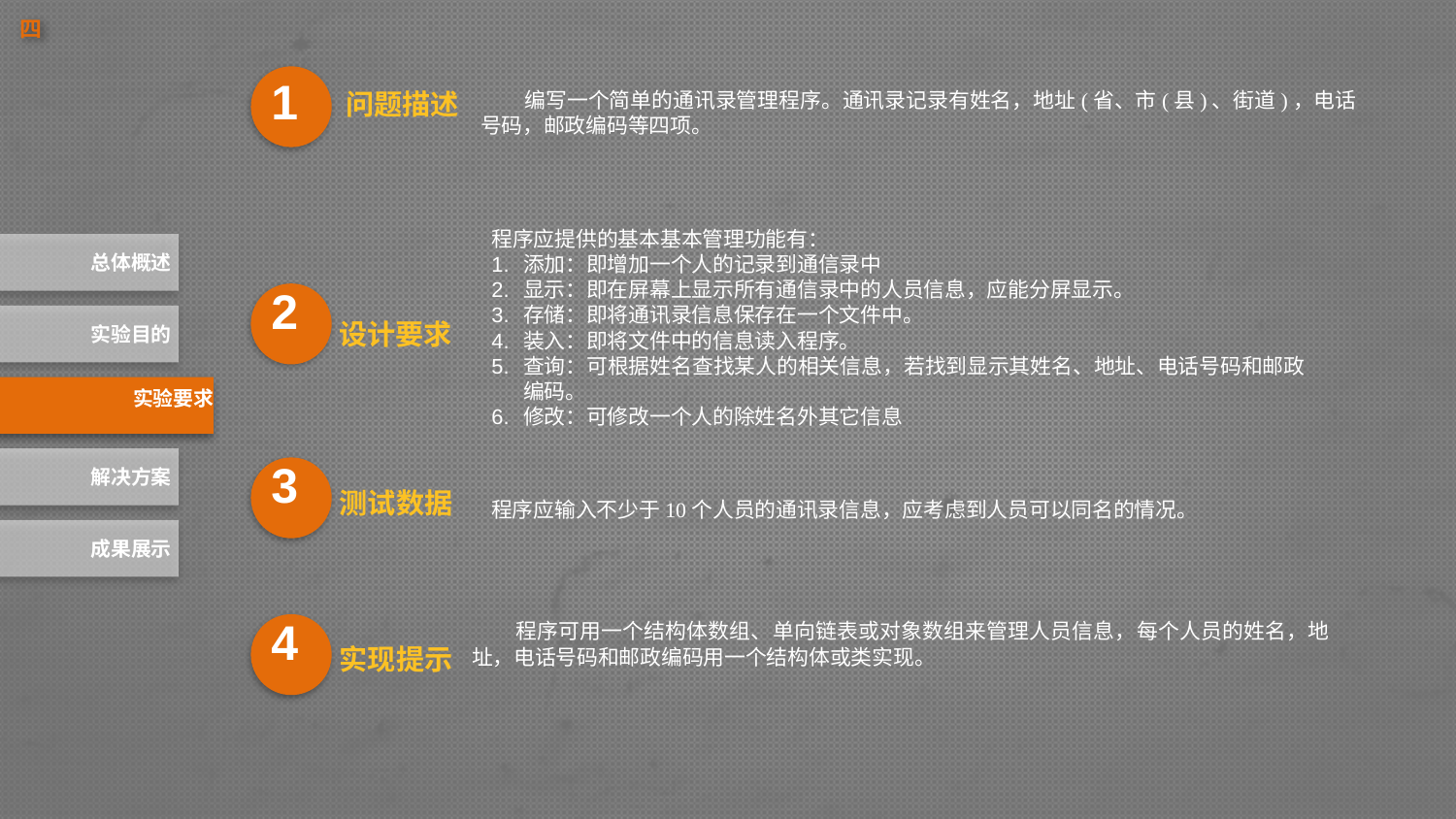

四

1
问题描述
编写一个简单的通讯录管理程序。通讯录记录有姓名，地址(省、市(县)、街道)，电话号码，邮政编码等四项。
程序应提供的基本基本管理功能有：
添加：即增加一个人的记录到通信录中
显示：即在屏幕上显示所有通信录中的人员信息，应能分屏显示。
存储：即将通讯录信息保存在一个文件中。
装入：即将文件中的信息读入程序。
查询：可根据姓名查找某人的相关信息，若找到显示其姓名、地址、电话号码和邮政编码。
修改：可修改一个人的除姓名外其它信息

总体概述

2

实验目的
设计要求

实验要求

解决方案

3
测试数据
程序应输入不少于10个人员的通讯录信息，应考虑到人员可以同名的情况。

成果展示
程序可用一个结构体数组、单向链表或对象数组来管理人员信息，每个人员的姓名，地址，电话号码和邮政编码用一个结构体或类实现。

4
实现提示